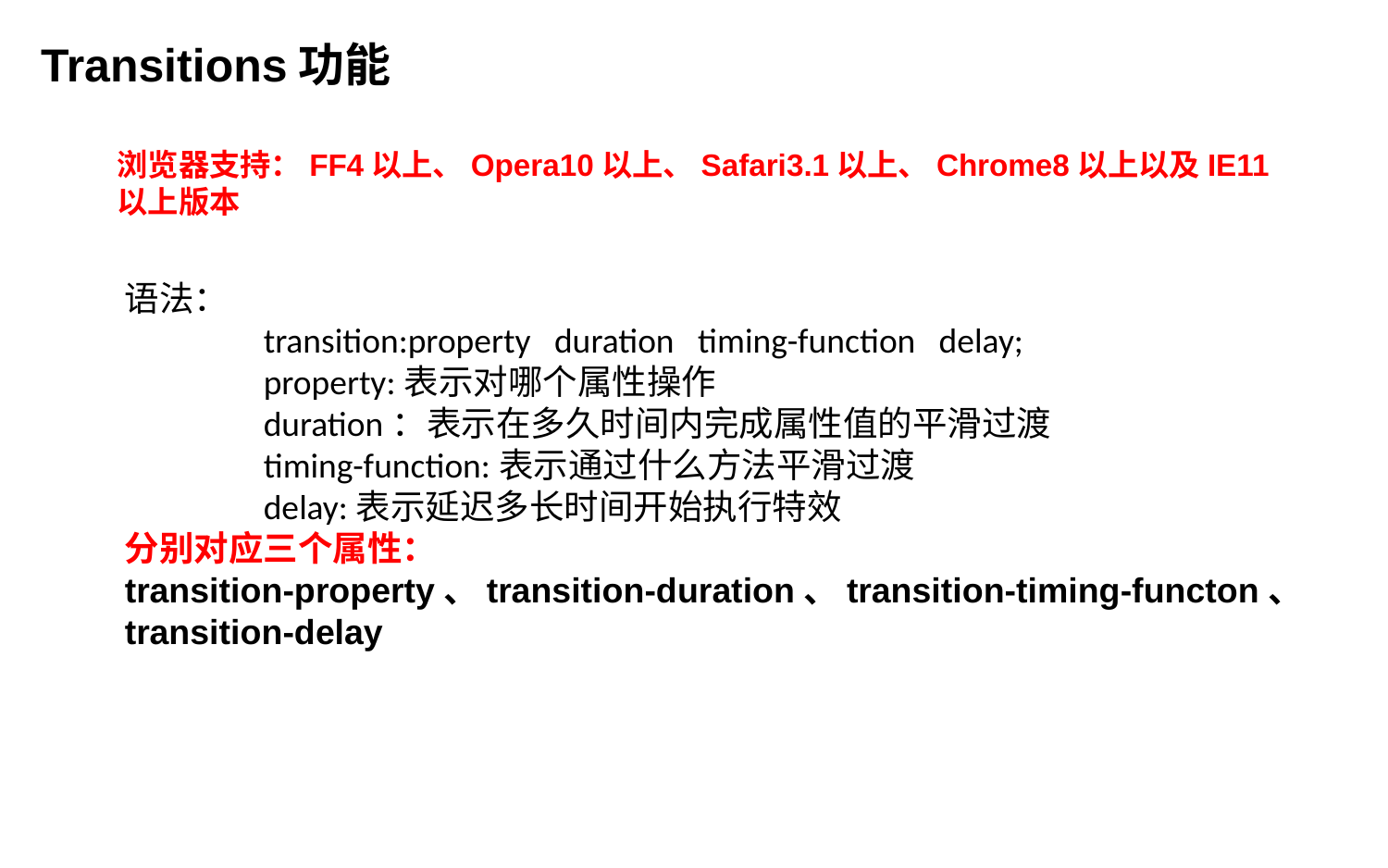

Transitions功能
浏览器支持：FF4以上、Opera10以上、Safari3.1以上、Chrome8以上以及IE11以上版本
语法：
	transition:property   duration   timing-function   delay;
         	property:表示对哪个属性操作
	duration：表示在多久时间内完成属性值的平滑过渡
	timing-function:表示通过什么方法平滑过渡
         	delay:表示延迟多长时间开始执行特效
分别对应三个属性：
transition-property、transition-duration、transition-timing-functon、
transition-delay